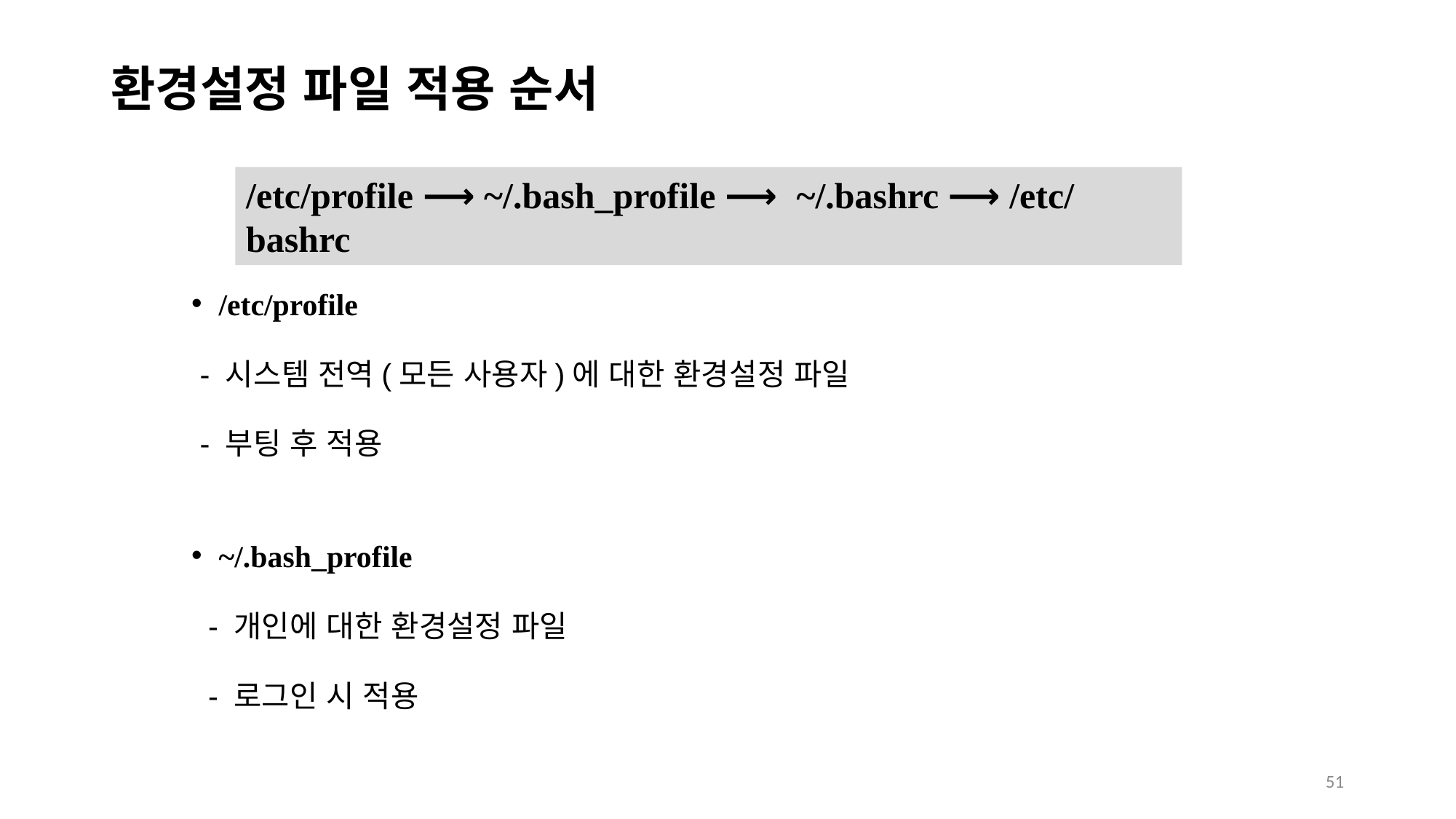

# 환경설정 파일 적용 순서
/etc/profile ⟶ ~/.bash_profile ⟶  ~/.bashrc ⟶ /etc/bashrc
/etc/profile
 - 시스템 전역(모든 사용자)에 대한 환경설정 파일
 - 부팅 후 적용

~/.bash_profile
  - 개인에 대한 환경설정 파일
  - 로그인 시 적용

51